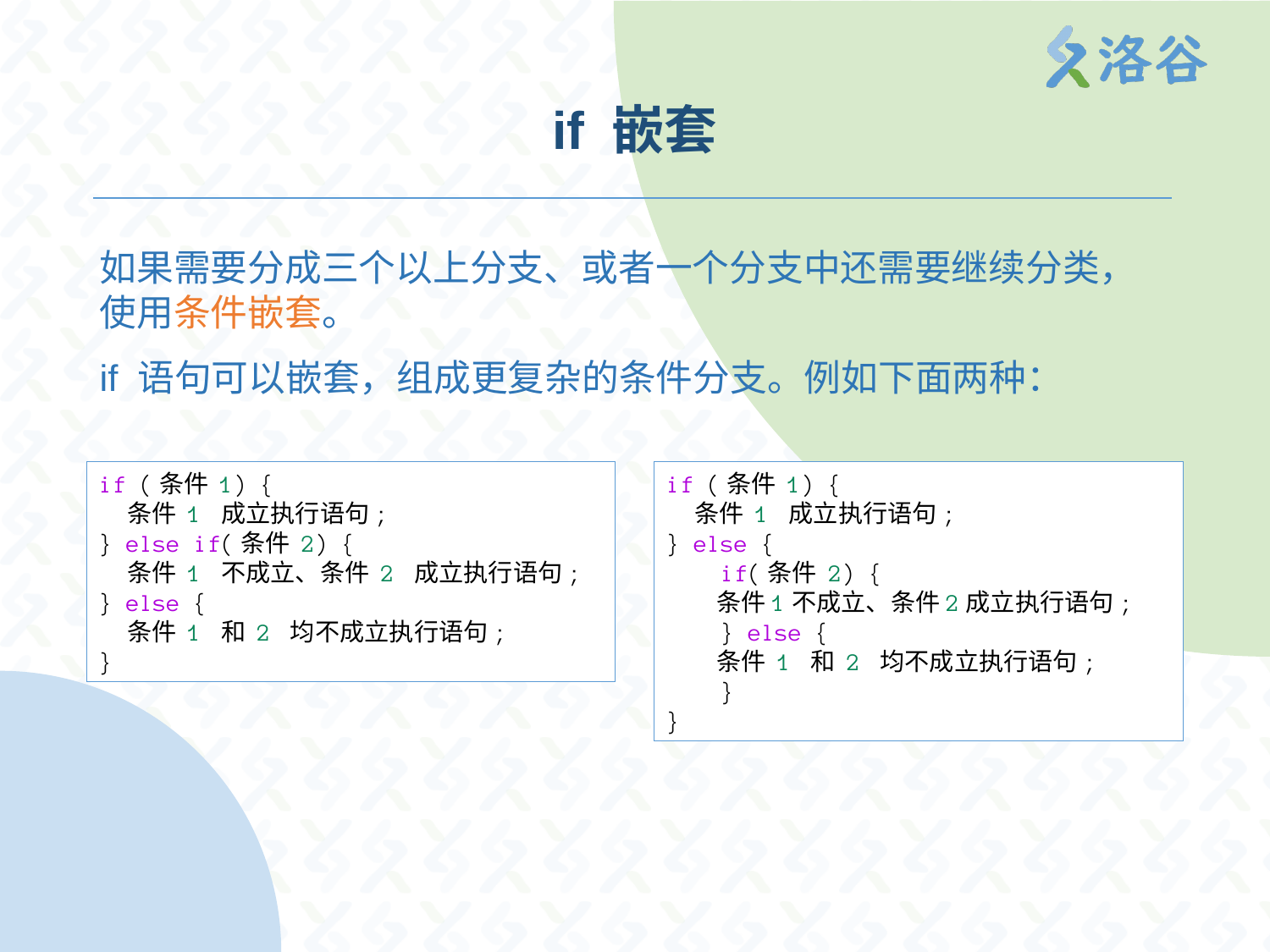

# if 嵌套
如果需要分成三个以上分支、或者一个分支中还需要继续分类，使用条件嵌套。
if 语句可以嵌套，组成更复杂的条件分支。例如下面两种：

if (条件 1) {
    条件 1 成立执行语句;
} else if(条件 2) {
    条件 1 不成立、条件 2 成立执行语句;
} else {
    条件 1 和 2 均不成立执行语句;
}
if (条件 1) {
    条件 1 成立执行语句;
} else {
    if(条件 2) {
        条件1不成立、条件2成立执行语句;
    } else {
        条件 1 和 2 均不成立执行语句;
    }
}